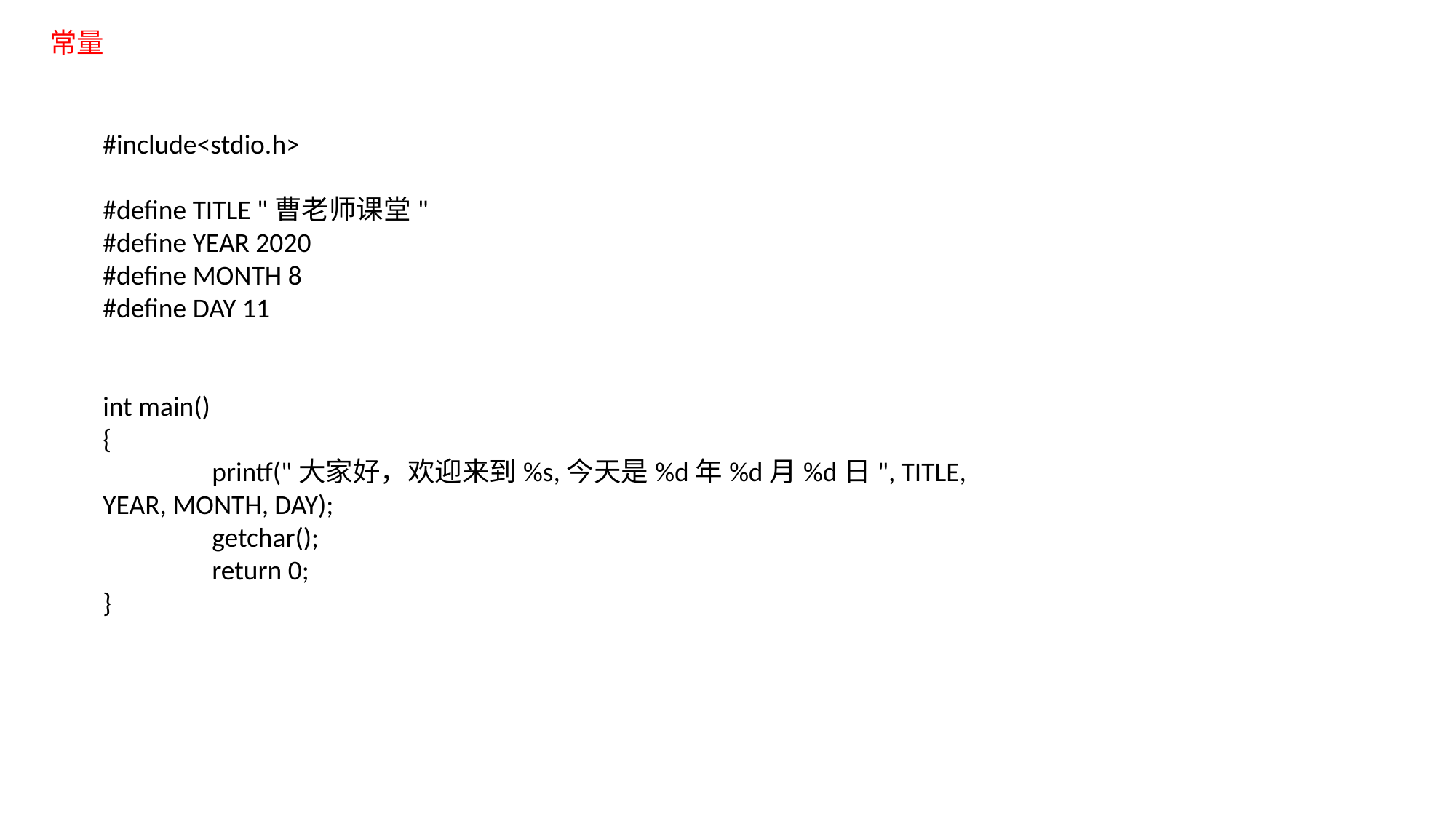

常量
#include<stdio.h>

#define TITLE "曹老师课堂"
#define YEAR 2020
#define MONTH 8
#define DAY 11

int main()
{
	printf("大家好，欢迎来到%s,今天是%d年%d月%d日", TITLE, YEAR, MONTH, DAY);
	getchar();
	return 0;
}